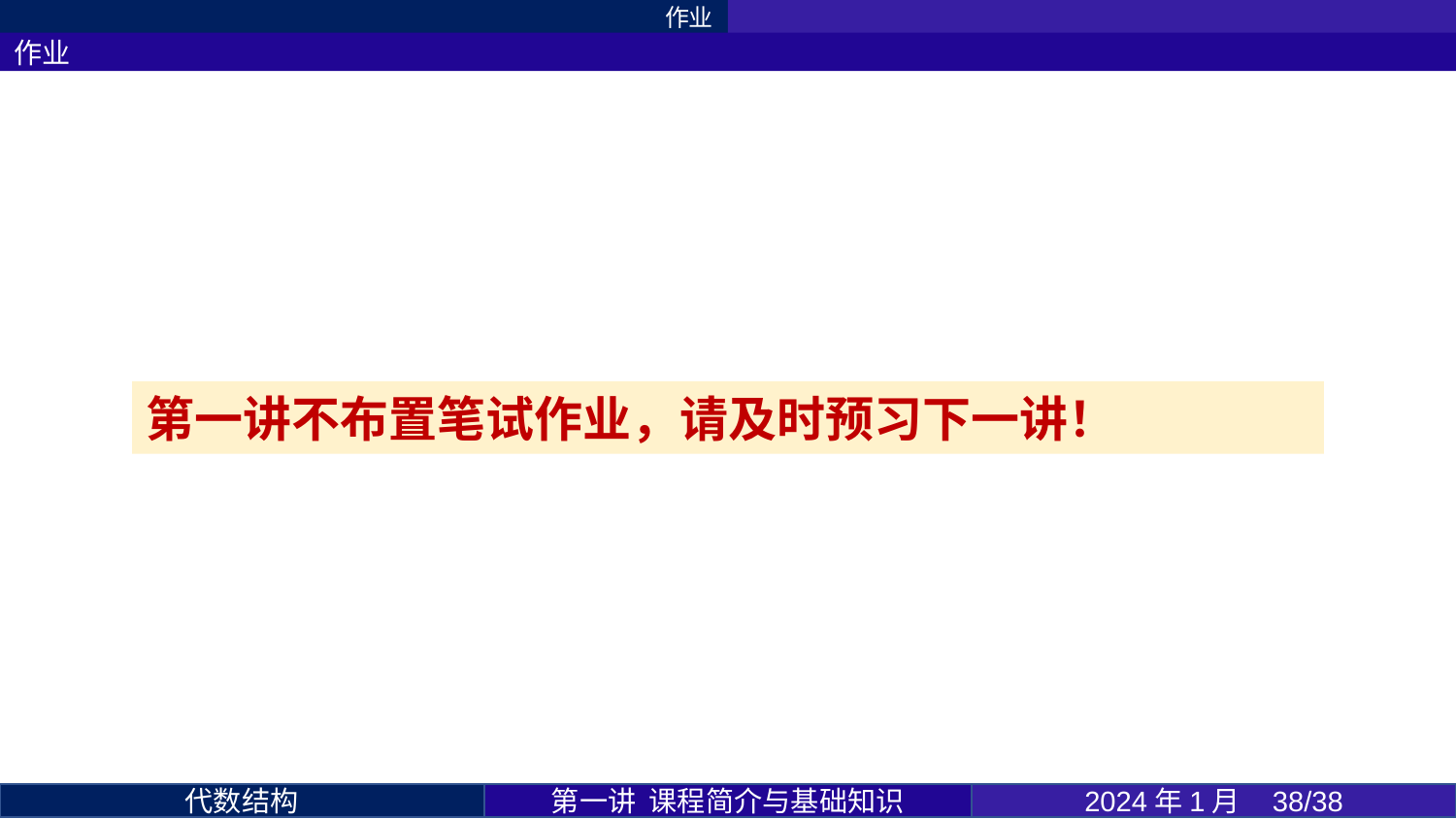

作业
作业
第一讲不布置笔试作业，请及时预习下一讲！
第一讲  课程简介与基础知识
2024年1月    38/38
代数结构